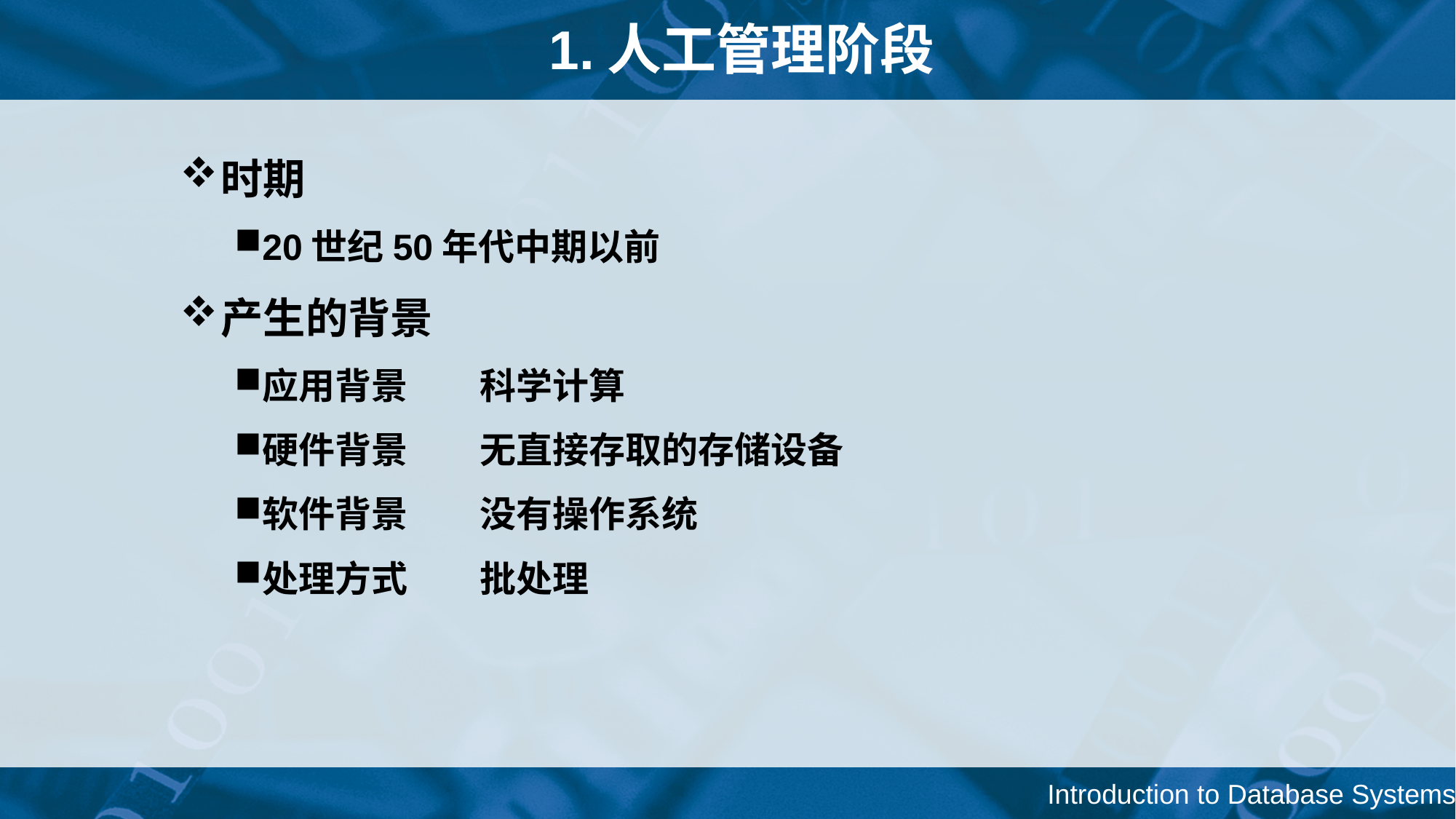

# 1.人工管理阶段
时期
20世纪50年代中期以前
产生的背景
应用背景	科学计算
硬件背景	无直接存取的存储设备
软件背景	没有操作系统
处理方式	批处理